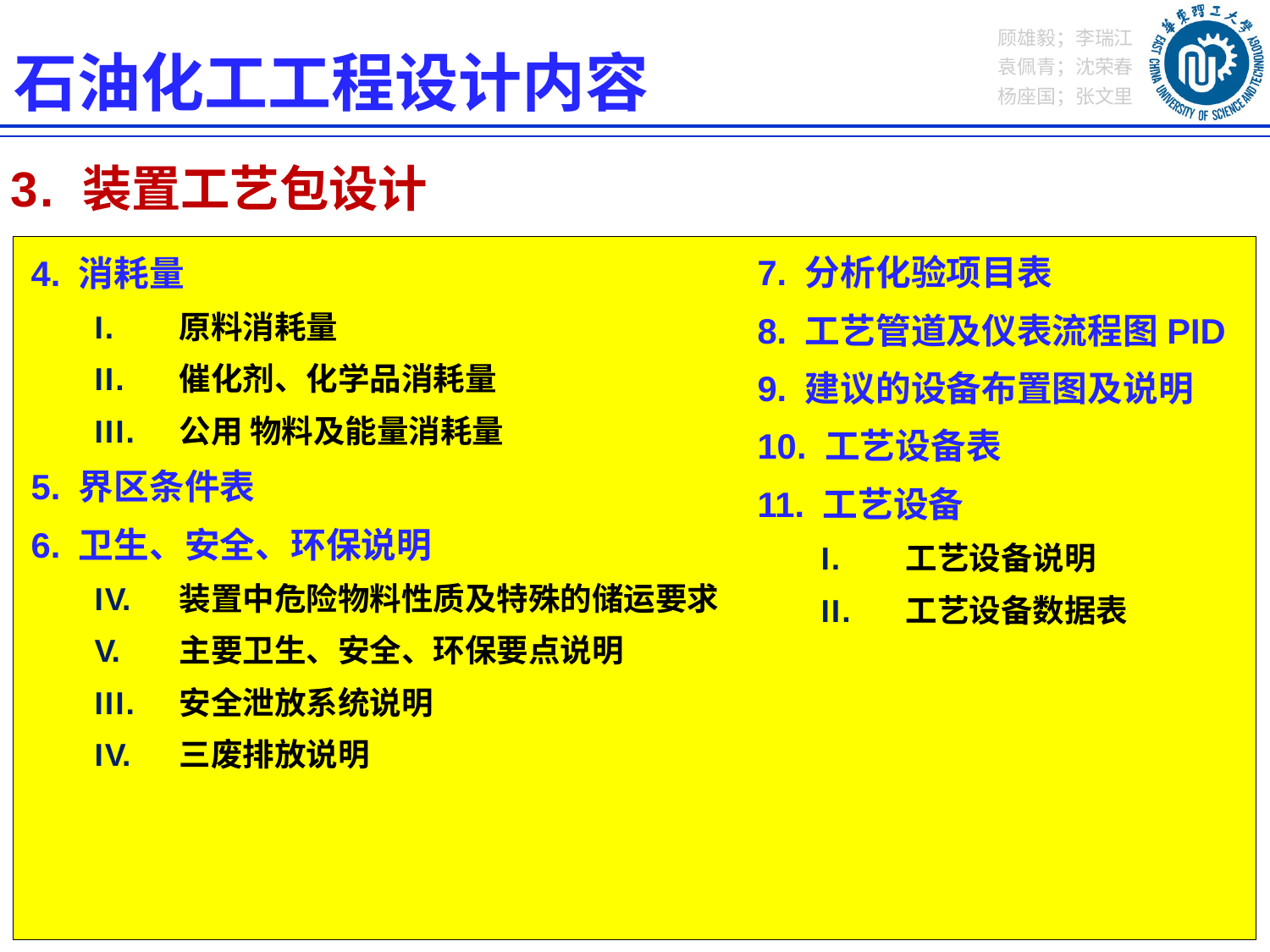

石油化工工程设计内容
装置工艺包设计

4. 消耗量
原料消耗量
催化剂、化学品消耗量
公用 物料及能量消耗量
5. 界区条件表
6. 卫生、安全、环保说明
装置中危险物料性质及特殊的储运要求
主要卫生、安全、环保要点说明
安全泄放系统说明
三废排放说明
7. 分析化验项目表
8. 工艺管道及仪表流程图PID
9. 建议的设备布置图及说明
10. 工艺设备表
11. 工艺设备
工艺设备说明
工艺设备数据表